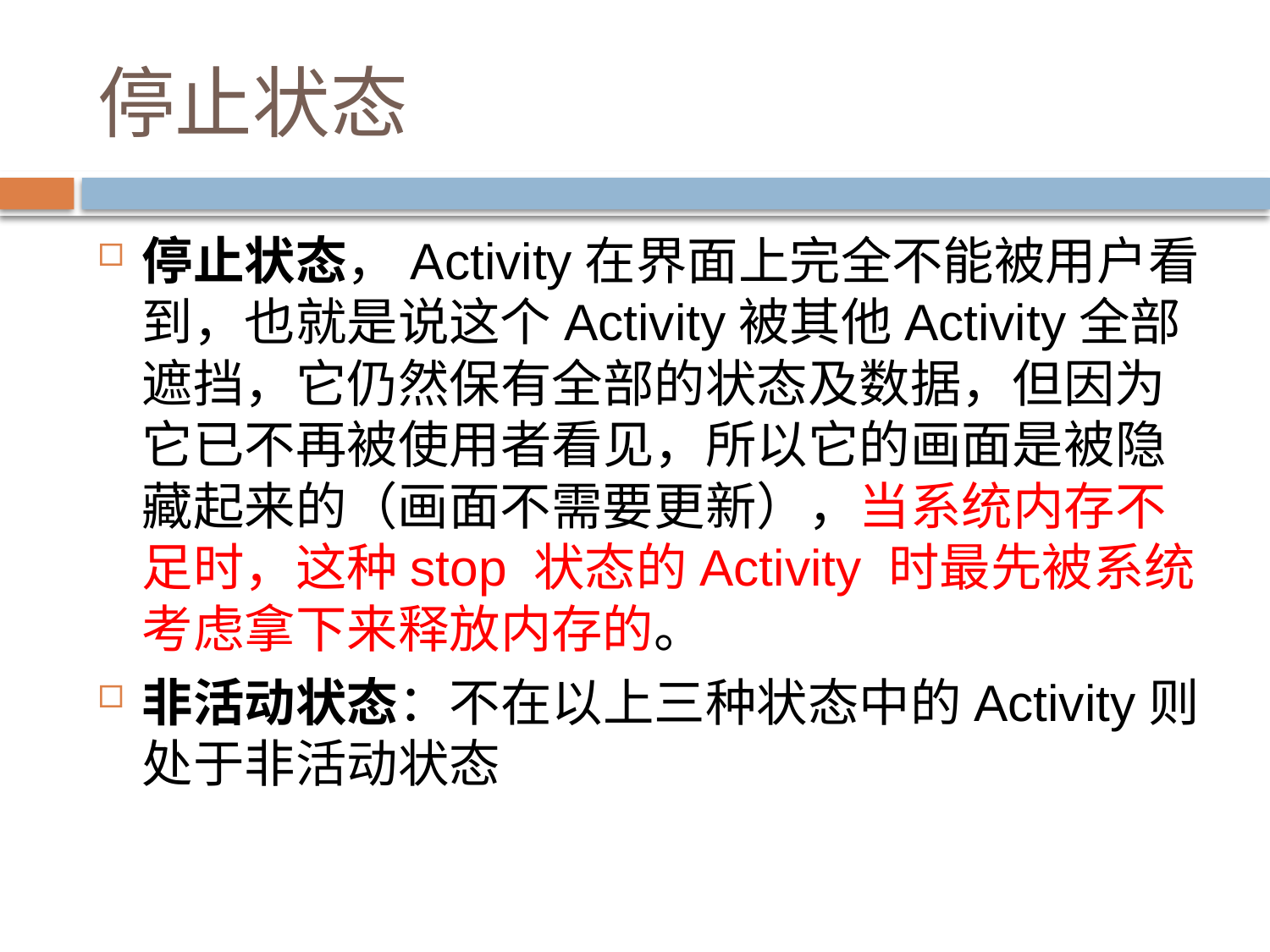

# 停止状态
停止状态，Activity在界面上完全不能被用户看到，也就是说这个Activity被其他Activity全部遮挡，它仍然保有全部的状态及数据，但因为它已不再被使用者看见，所以它的画面是被隐藏起来的（画面不需要更新），当系统内存不足时，这种stop 状态的Activity 时最先被系统考虑拿下来释放内存的。
非活动状态：不在以上三种状态中的Activity则处于非活动状态